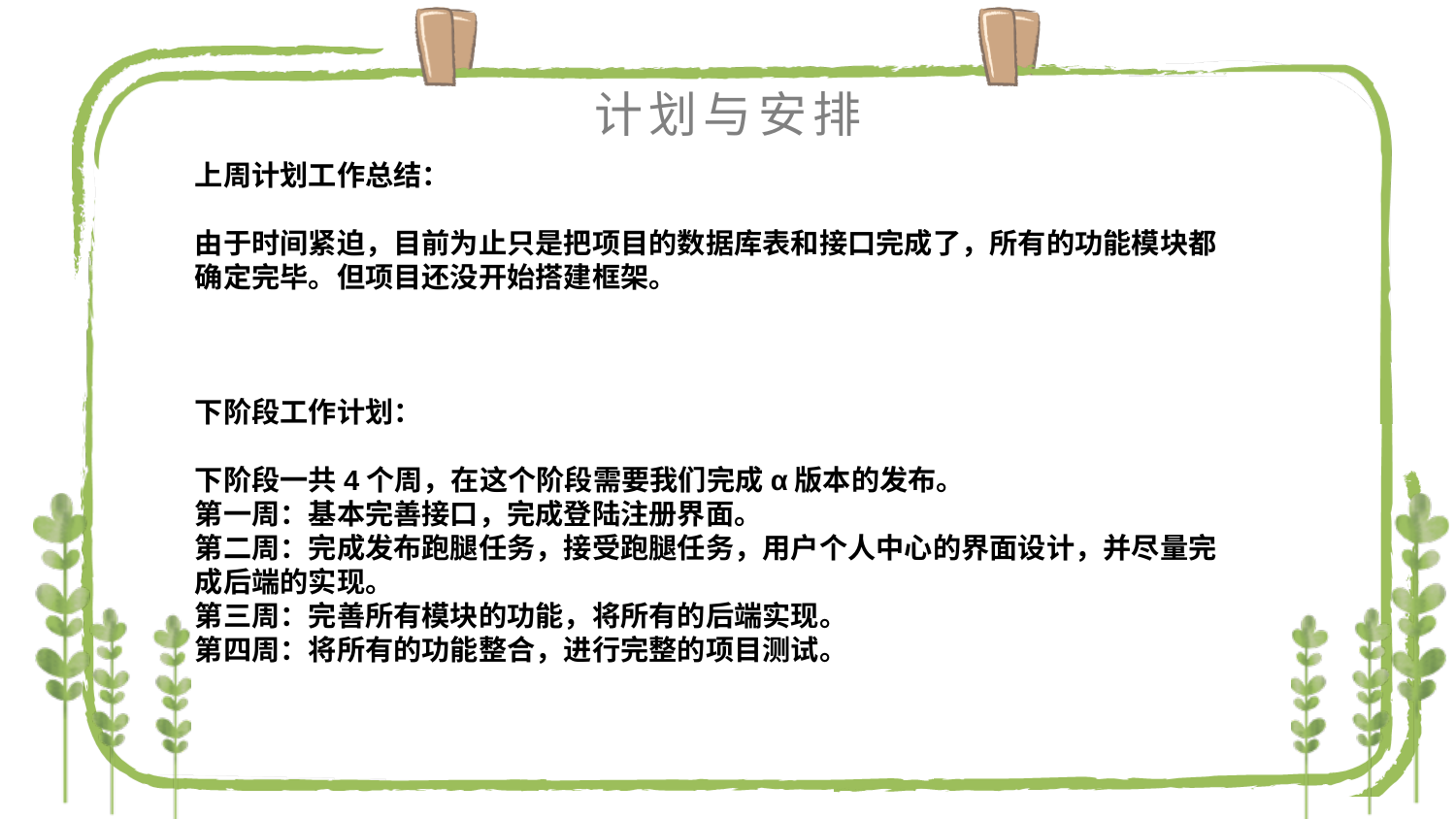

计划与安排
上周计划工作总结：

由于时间紧迫，目前为止只是把项目的数据库表和接口完成了，所有的功能模块都确定完毕。但项目还没开始搭建框架。

下阶段工作计划：

下阶段一共4个周，在这个阶段需要我们完成α版本的发布。
第一周：基本完善接口，完成登陆注册界面。
第二周：完成发布跑腿任务，接受跑腿任务，用户个人中心的界面设计，并尽量完成后端的实现。
第三周：完善所有模块的功能，将所有的后端实现。
第四周：将所有的功能整合，进行完整的项目测试。